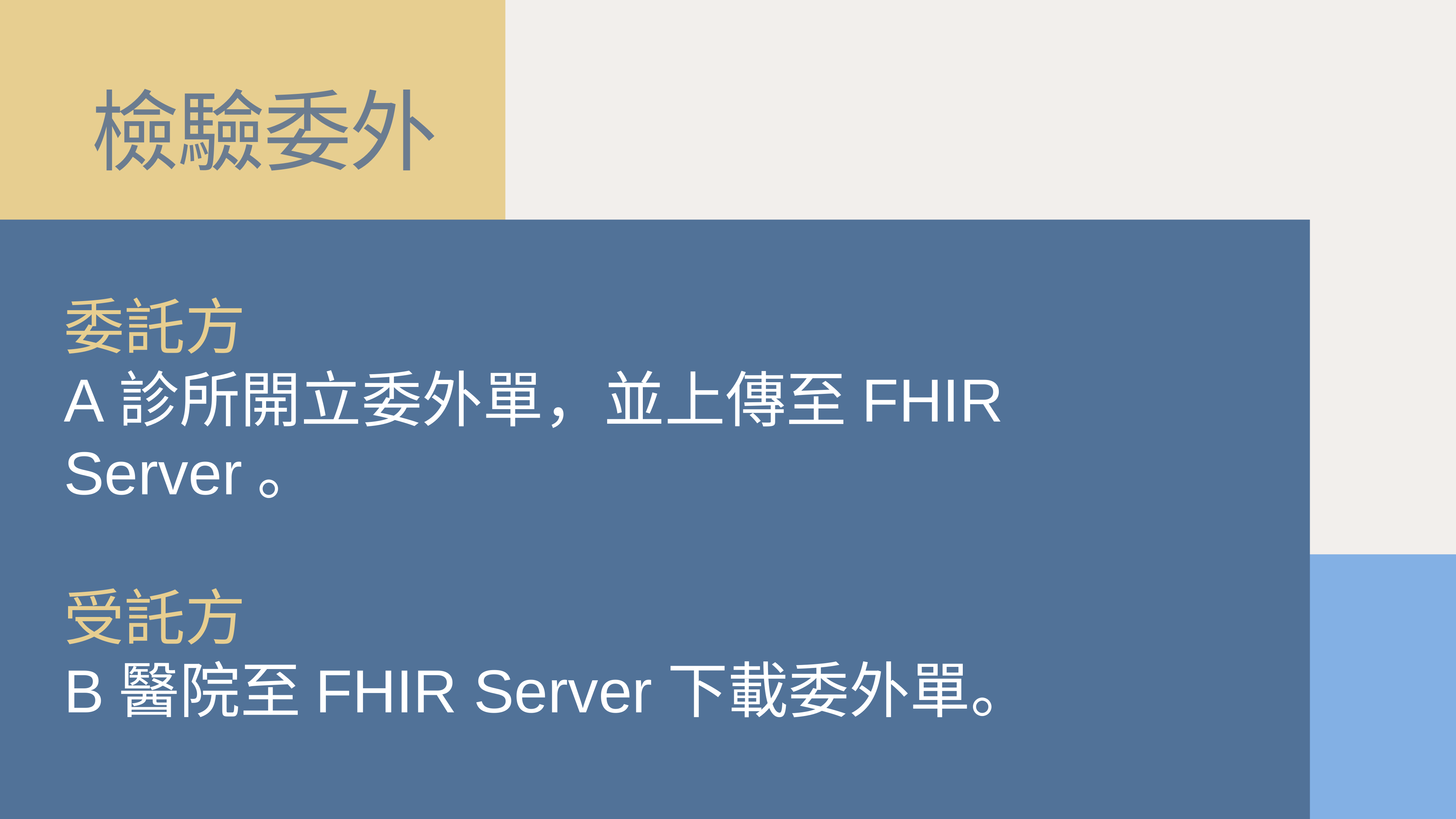

# 檢驗委外

委託方
A診所開立委外單，並上傳至FHIR Server。

受託方
B醫院至FHIR Server下載委外單。